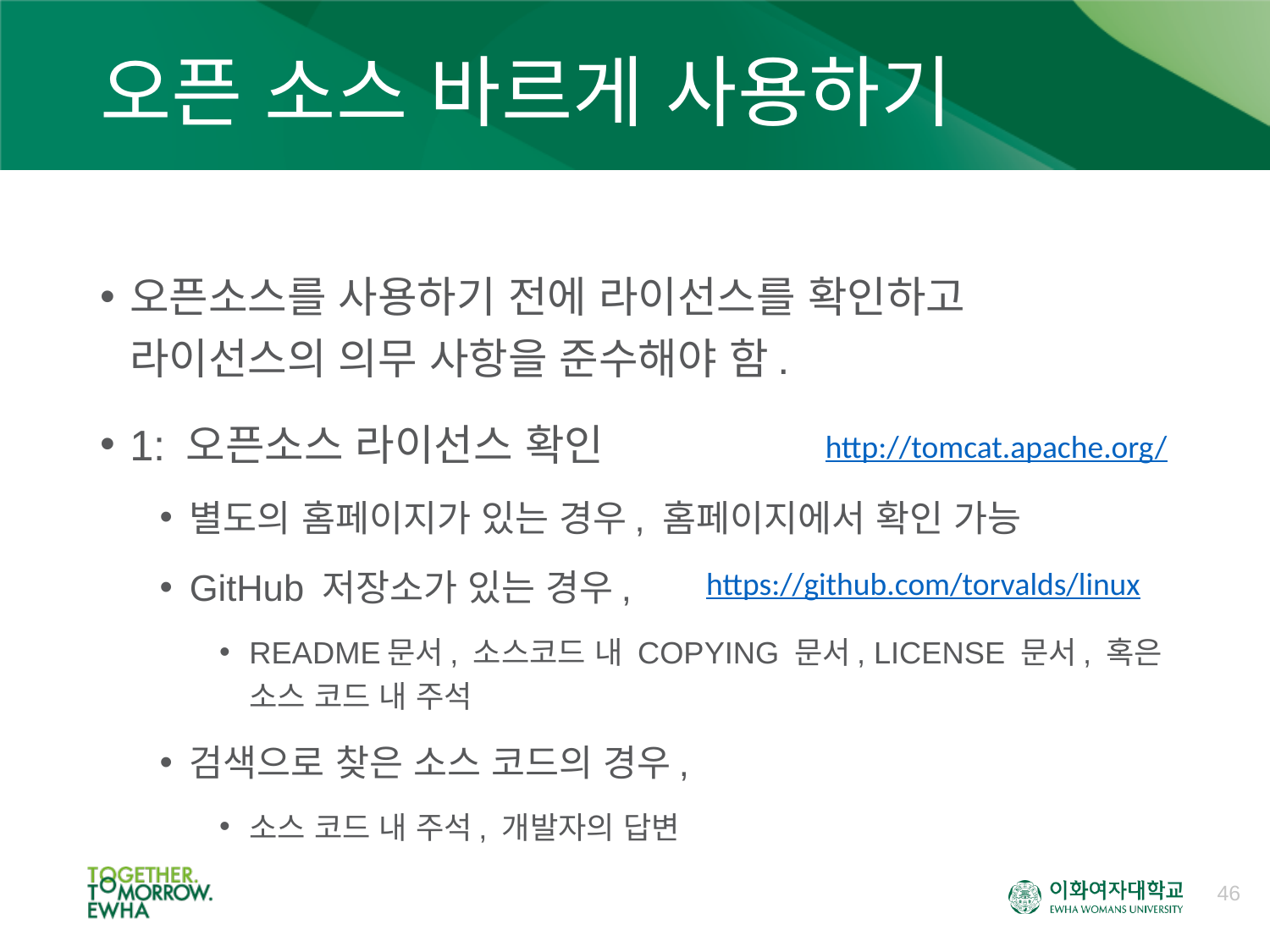

# 오픈 소스 바르게 사용하기
오픈소스를 사용하기 전에 라이선스를 확인하고 라이선스의 의무 사항을 준수해야 함.
1: 오픈소스 라이선스 확인
별도의 홈페이지가 있는 경우, 홈페이지에서 확인 가능
GitHub 저장소가 있는 경우,
README문서, 소스코드 내 COPYING 문서, LICENSE 문서, 혹은 소스 코드 내 주석
검색으로 찾은 소스 코드의 경우,
소스 코드 내 주석, 개발자의 답변
http://tomcat.apache.org/
https://github.com/torvalds/linux
46